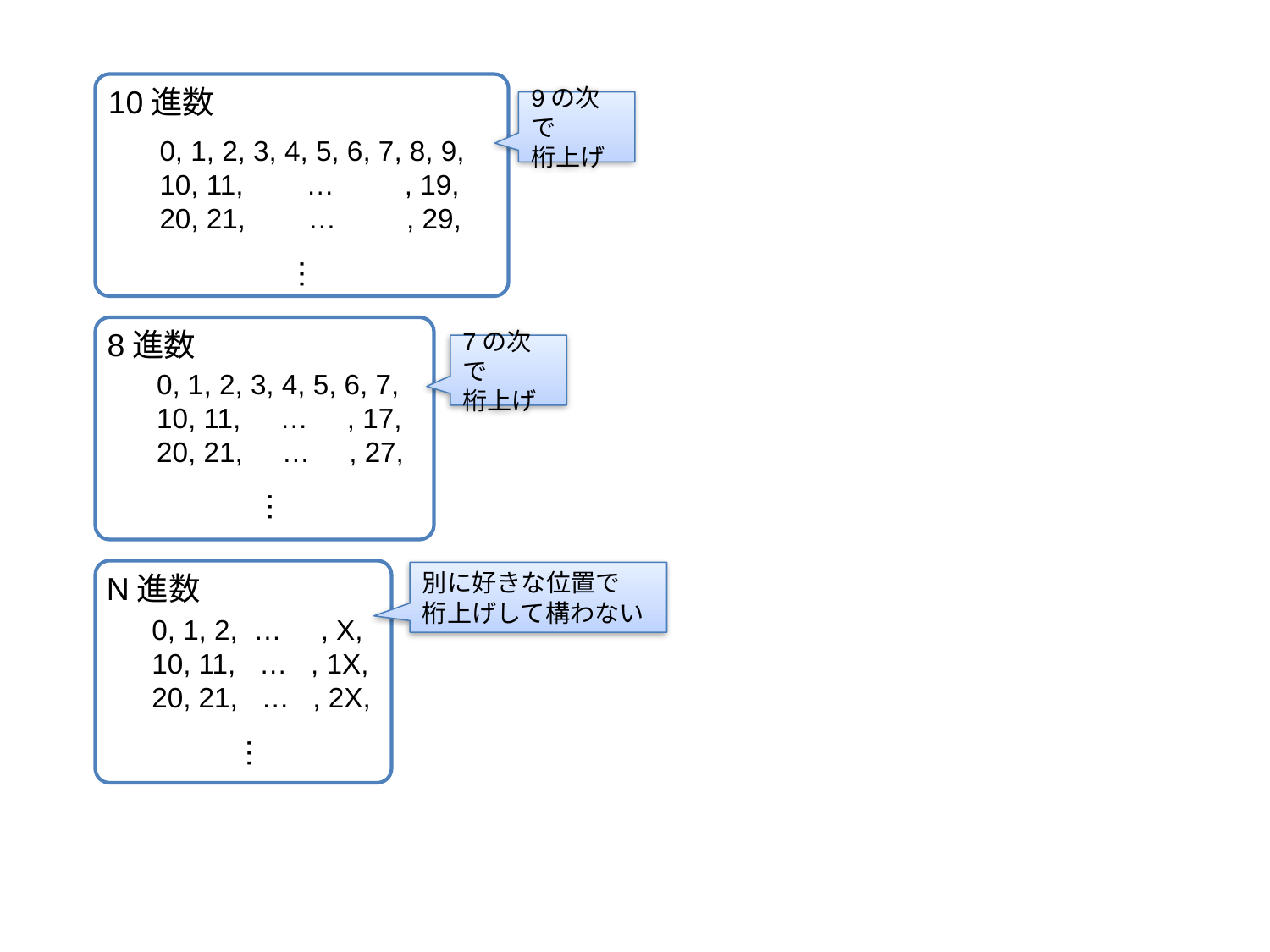

10進数
9の次で
桁上げ
0, 1, 2, 3, 4, 5, 6, 7, 8, 9,
10, 11,        …         , 19,
20, 21,        …         , 29,
…

8進数
7の次で
桁上げ
0, 1, 2, 3, 4, 5, 6, 7,
10, 11,     …     , 17,
20, 21,     …     , 27,
…

N進数
別に好きな位置で
桁上げして構わない
0, 1, 2,  …     , X,
10, 11,   …   , 1X,
20, 21,   …   , 2X,
…